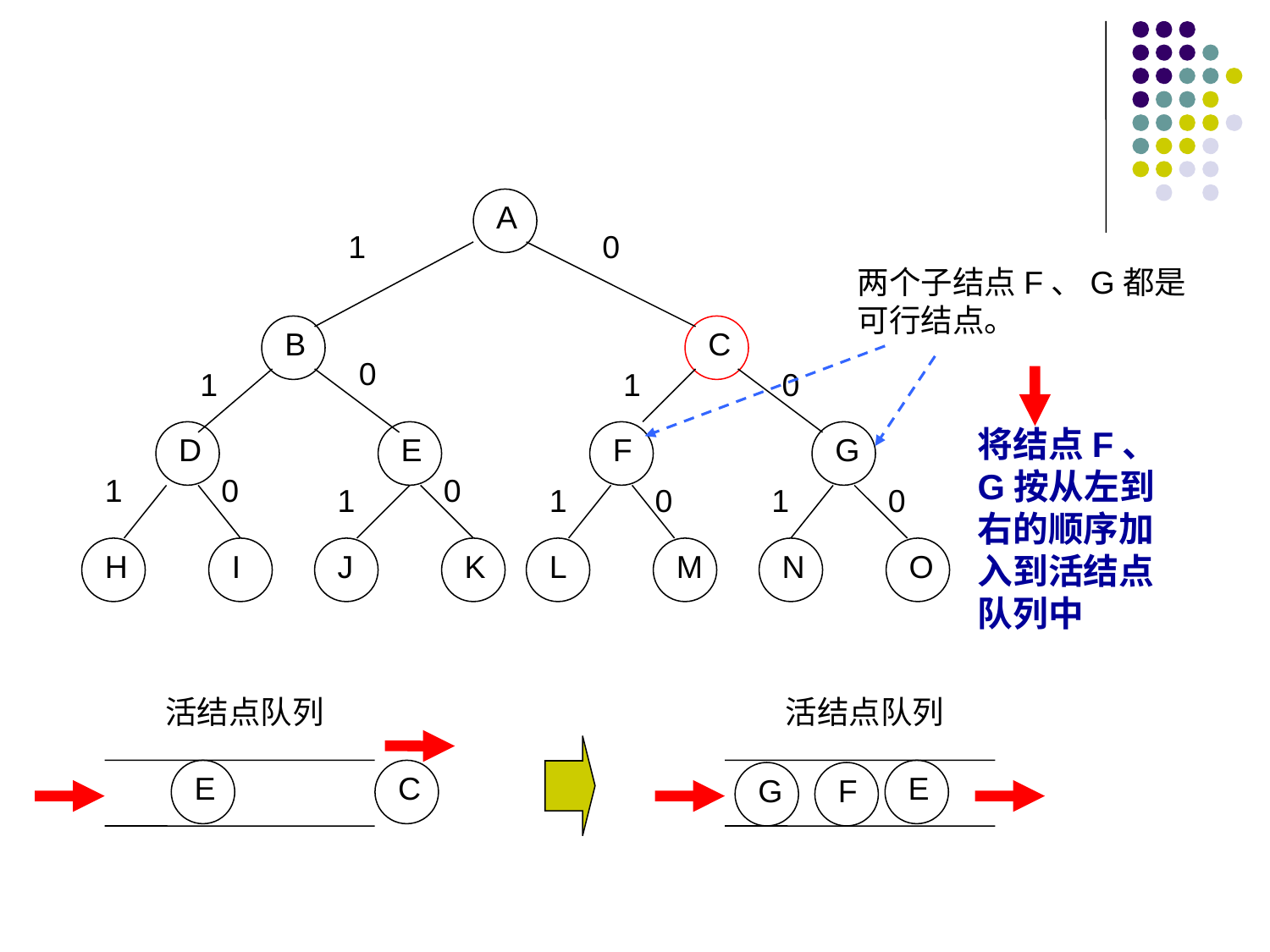

A
1
0

两个子结点F、G都是可行结点。

B
C
0
1
1
0

将结点F、G按从左到右的顺序加入到活结点队列中

D

E

F

G
1
0
0
1
1
0
1
0

H

I

J

K

L

M

N

O
活结点队列
活结点队列

E

G

F

E

C